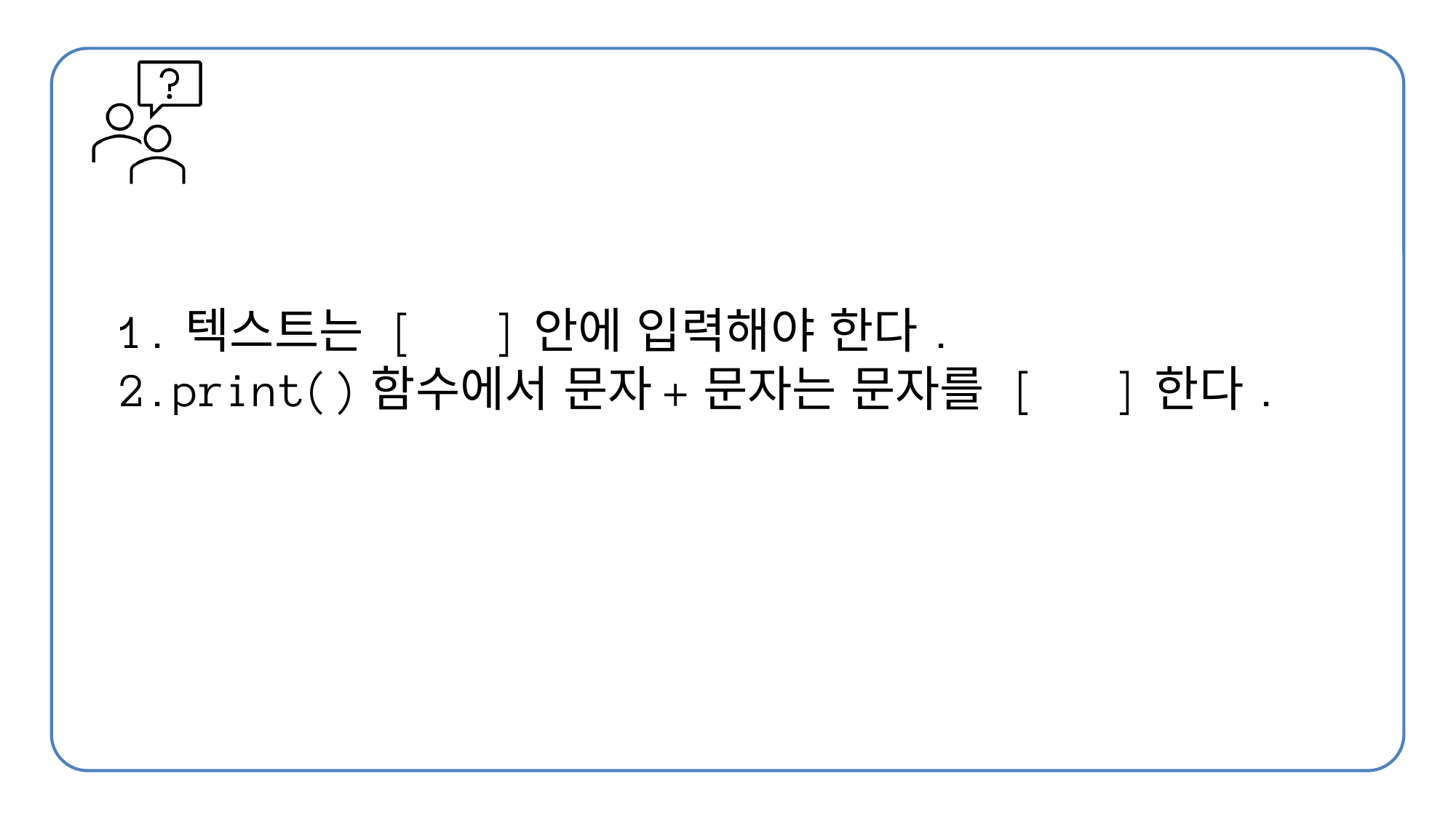

1.텍스트는 [   ]안에 입력해야 한다.
2.print()함수에서 문자+문자는 문자를 [   ]한다.